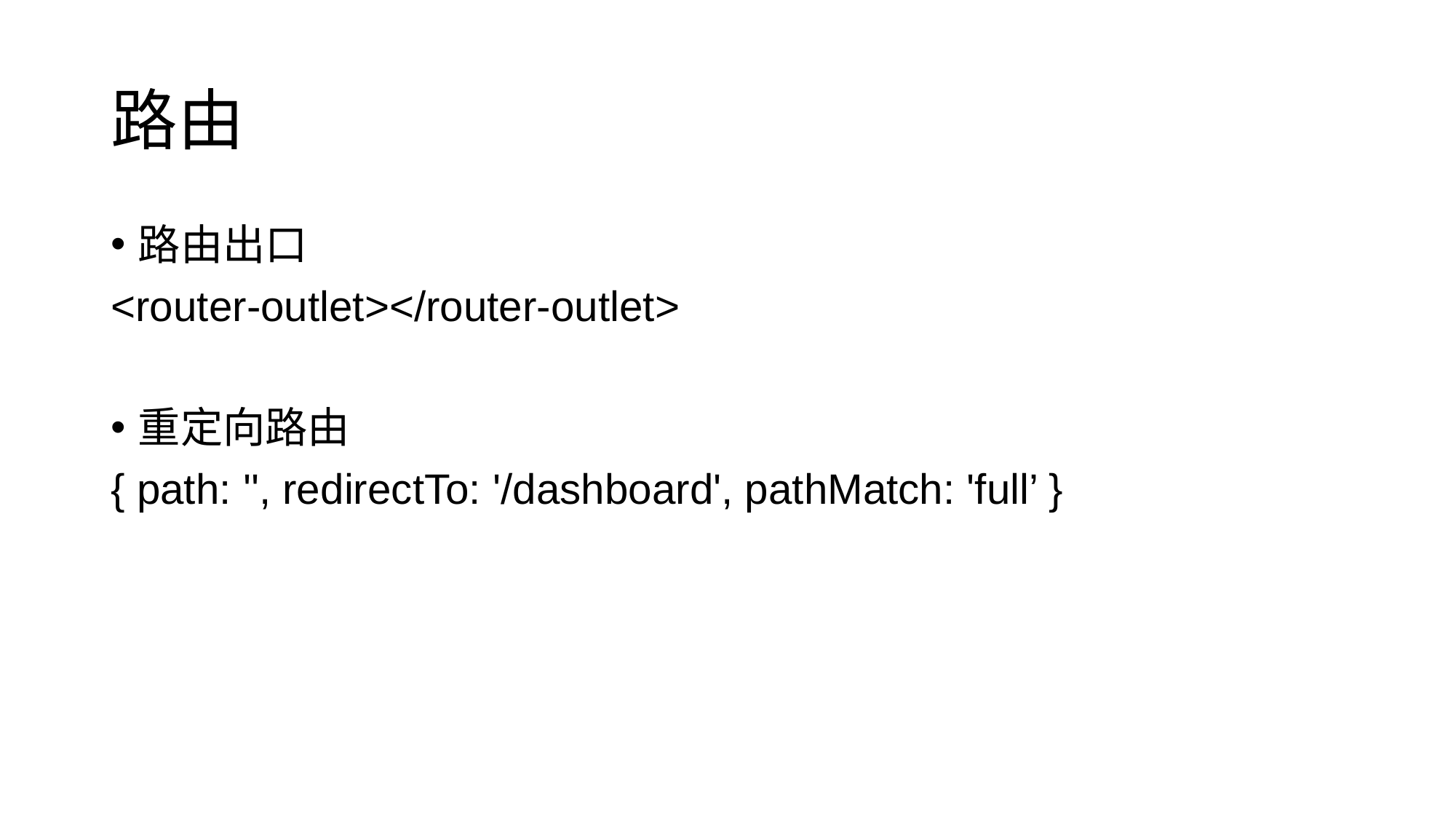

# 路由
路由出口
<router-outlet></router-outlet>

重定向路由
{ path: '', redirectTo: '/dashboard', pathMatch: 'full’ }